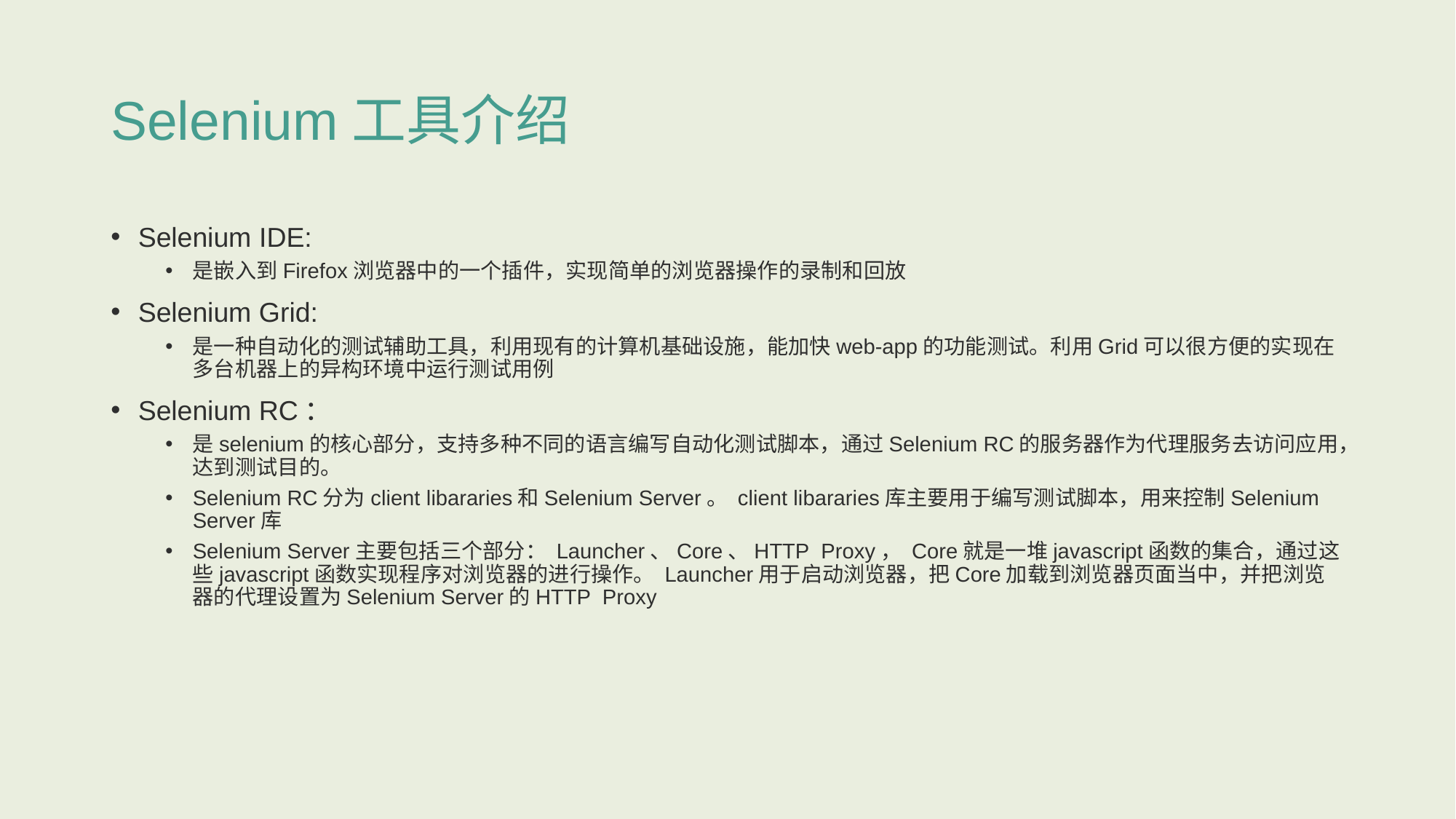

Selenium工具介绍
Selenium IDE:
是嵌入到Firefox浏览器中的一个插件，实现简单的浏览器操作的录制和回放
Selenium Grid:
是一种自动化的测试辅助工具，利用现有的计算机基础设施，能加快web-app的功能测试。利用Grid可以很方便的实现在多台机器上的异构环境中运行测试用例
Selenium RC：
是selenium的核心部分，支持多种不同的语言编写自动化测试脚本，通过Selenium RC的服务器作为代理服务去访问应用，达到测试目的。
Selenium RC分为client libararies和Selenium Server。 client libararies库主要用于编写测试脚本，用来控制Selenium Server库
Selenium Server主要包括三个部分： Launcher、Core、HTTP  Proxy， Core就是一堆javascript函数的集合，通过这些javascript函数实现程序对浏览器的进行操作。 Launcher用于启动浏览器，把Core加载到浏览器页面当中，并把浏览器的代理设置为Selenium Server的HTTP  Proxy